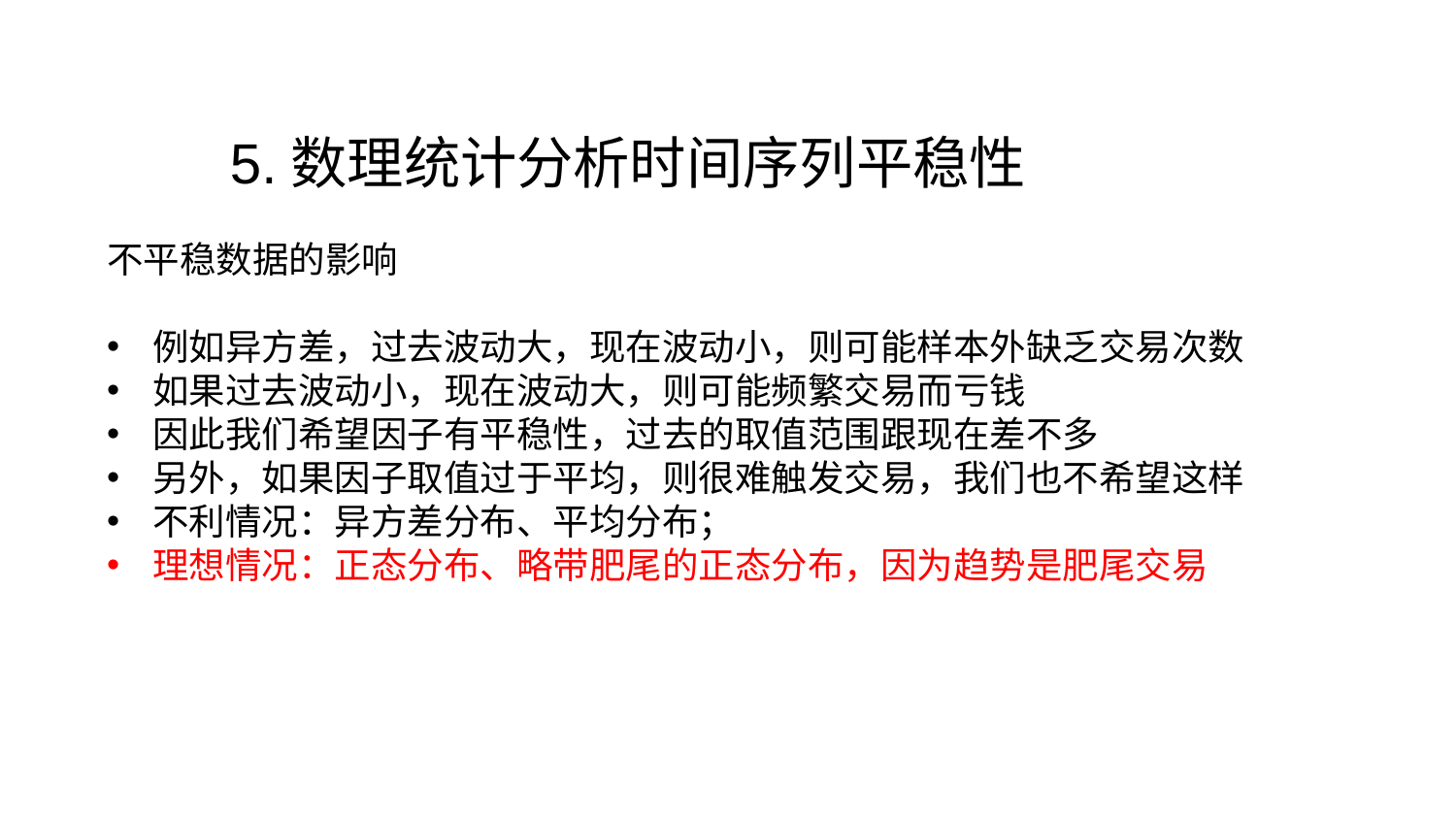

5.数理统计分析时间序列平稳性
不平稳数据的影响

例如异方差，过去波动大，现在波动小，则可能样本外缺乏交易次数
如果过去波动小，现在波动大，则可能频繁交易而亏钱
因此我们希望因子有平稳性，过去的取值范围跟现在差不多
另外，如果因子取值过于平均，则很难触发交易，我们也不希望这样
不利情况：异方差分布、平均分布；
理想情况：正态分布、略带肥尾的正态分布，因为趋势是肥尾交易